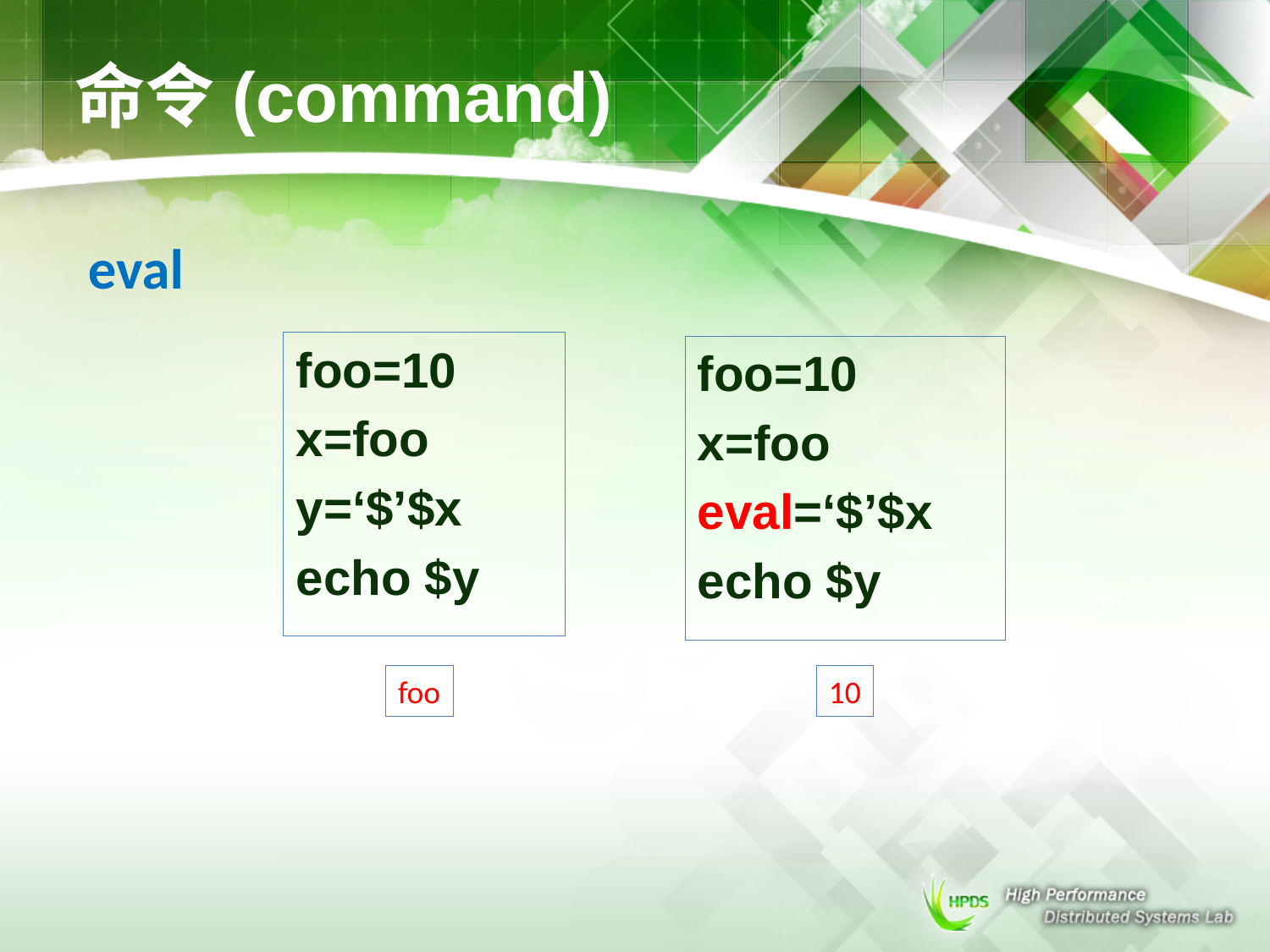

# 命令(command)
eval
foo=10
x=foo
y=‘$’$x
echo $y
foo=10
x=foo
eval=‘$’$x
echo $y
foo
10